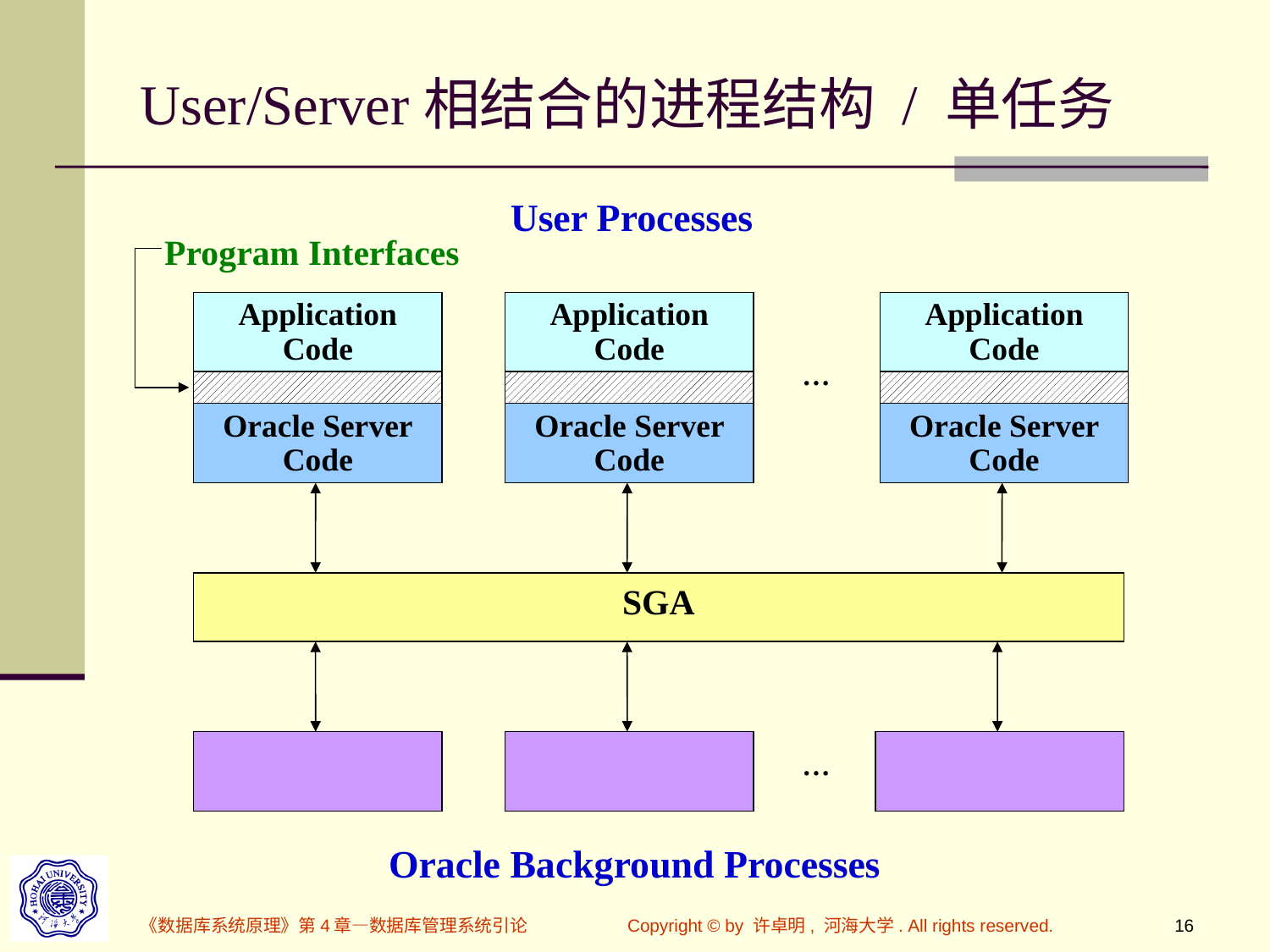

# User/Server相结合的进程结构 / 单任务
User Processes
Program Interfaces

Application Code

Oracle Server Code

Application Code

Oracle Server Code

Application Code

Oracle Server Code

…
SGA

…
Oracle Background Processes
《数据库系统原理》第4章—数据库管理系统引论
Copyright © by 许卓明, 河海大学. All rights reserved.
16